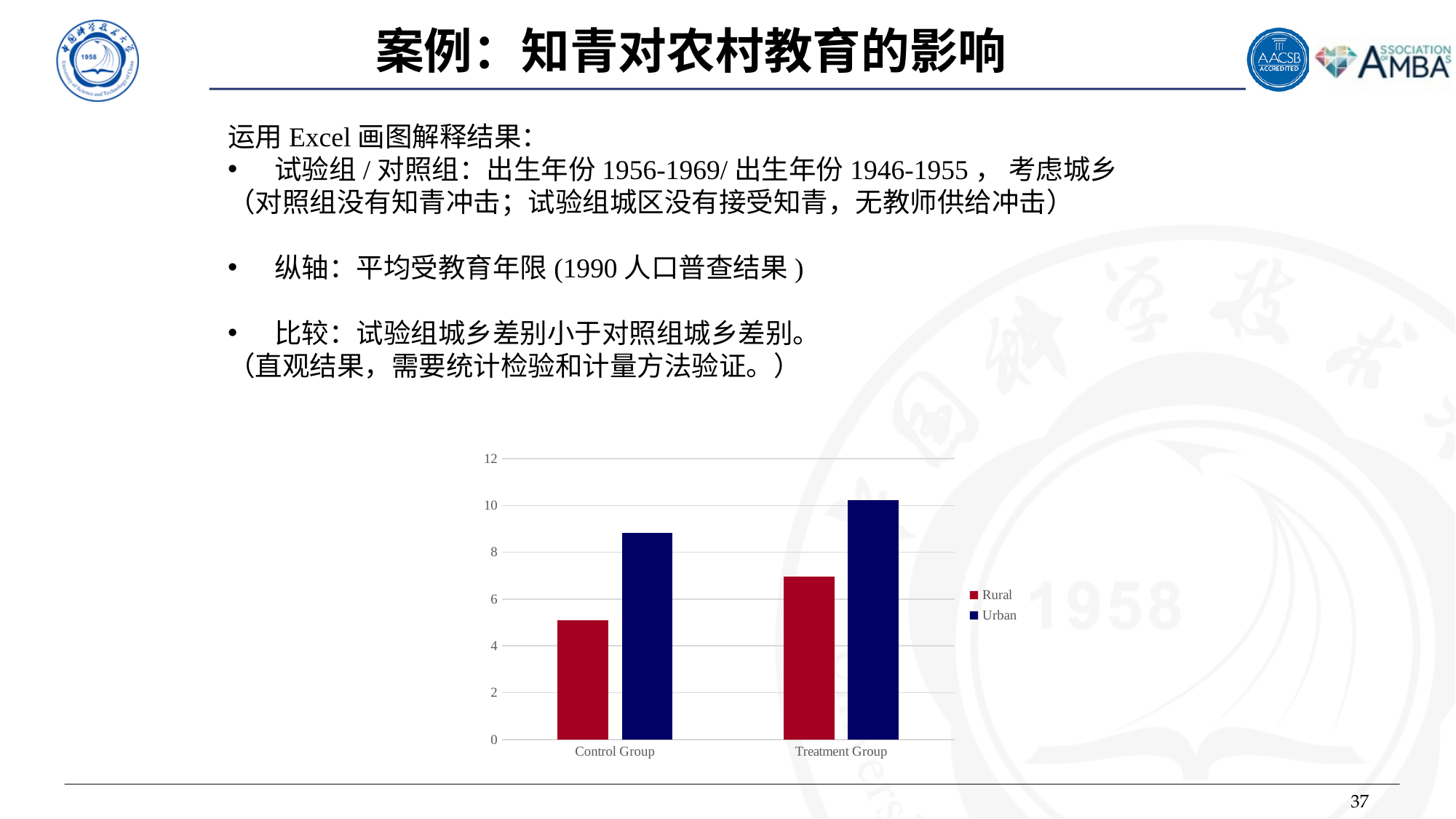

案例：知青对农村教育的影响
运用Excel画图解释结果：
 试验组/对照组：出生年份1956-1969/出生年份1946-1955， 考虑城乡
（对照组没有知青冲击；试验组城区没有接受知青，无教师供给冲击）

 纵轴：平均受教育年限(1990人口普查结果)

 比较：试验组城乡差别小于对照组城乡差别。
（直观结果，需要统计检验和计量方法验证。）

### Chart

| Category | Rural | Urban |
|---|---|---|
| Control Group | 5.099487660334728 | 8.82319820194159 |
| Treatment Group | 6.956547194053304 | 10.222304315168142 |